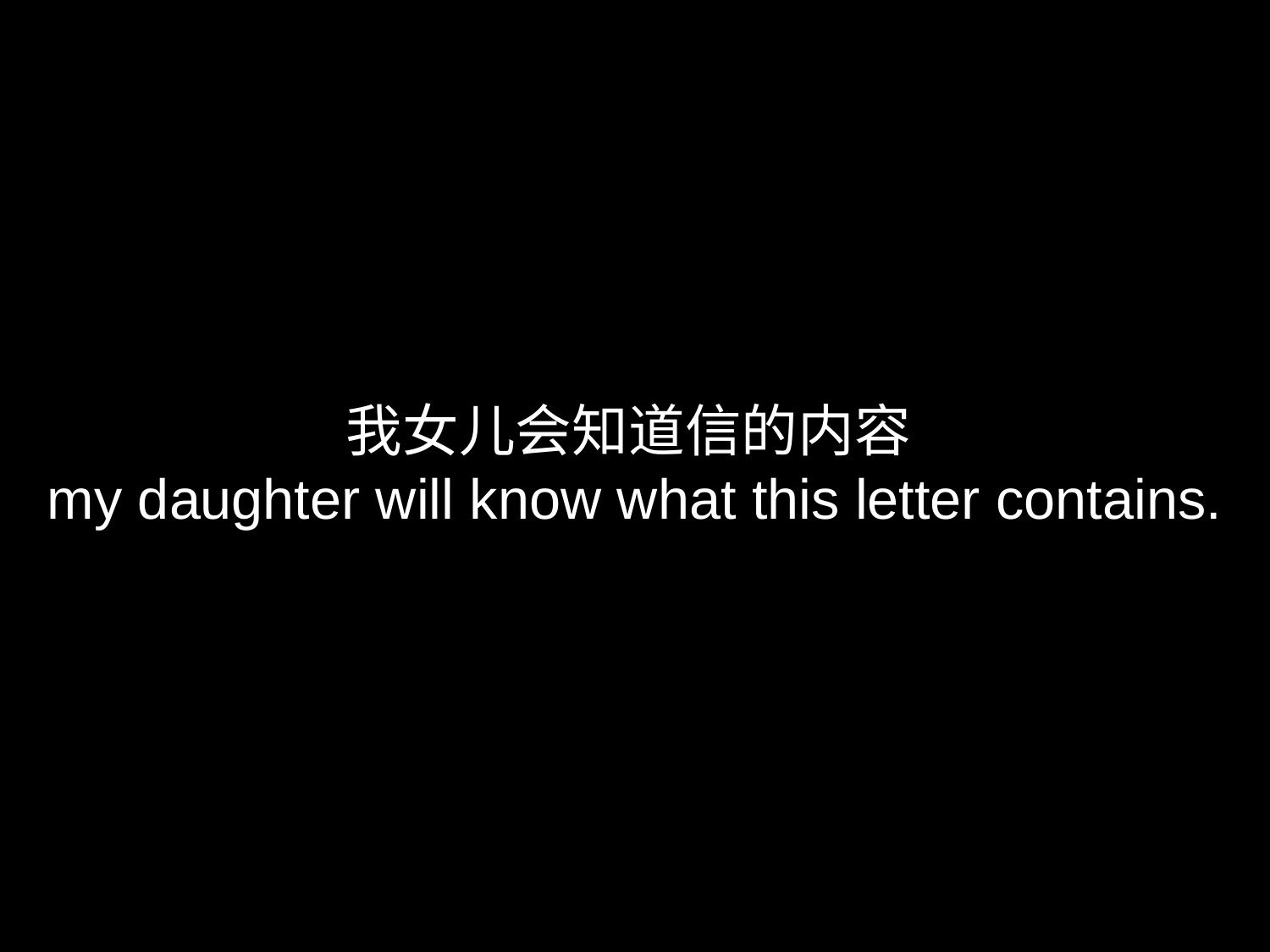

我女儿会知道信的内容
my daughter will know what this letter contains.